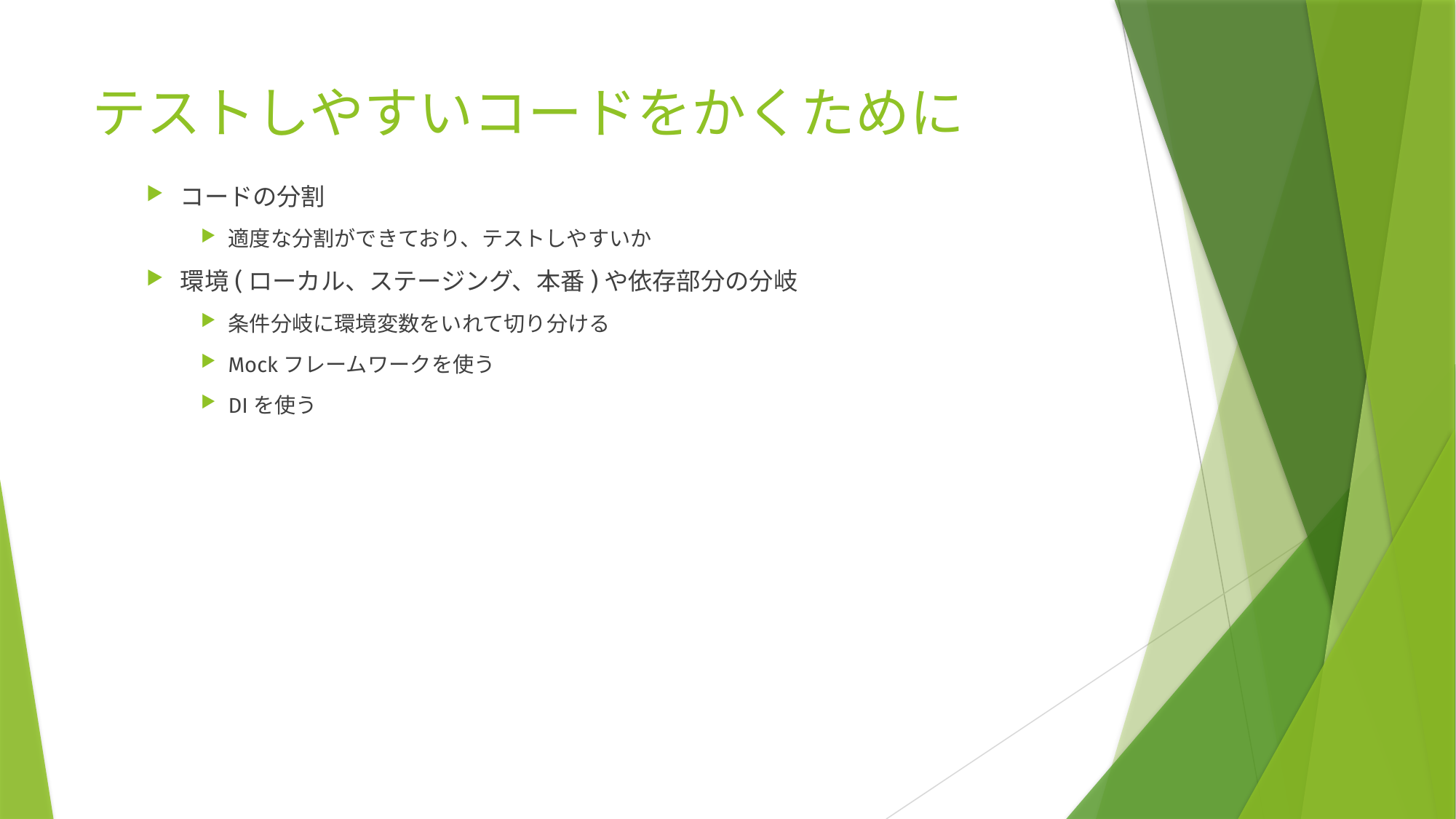

# テストしやすいコードをかくために
コードの分割
適度な分割ができており、テストしやすいか
環境(ローカル、ステージング、本番)や依存部分の分岐
条件分岐に環境変数をいれて切り分ける
Mockフレームワークを使う
DIを使う